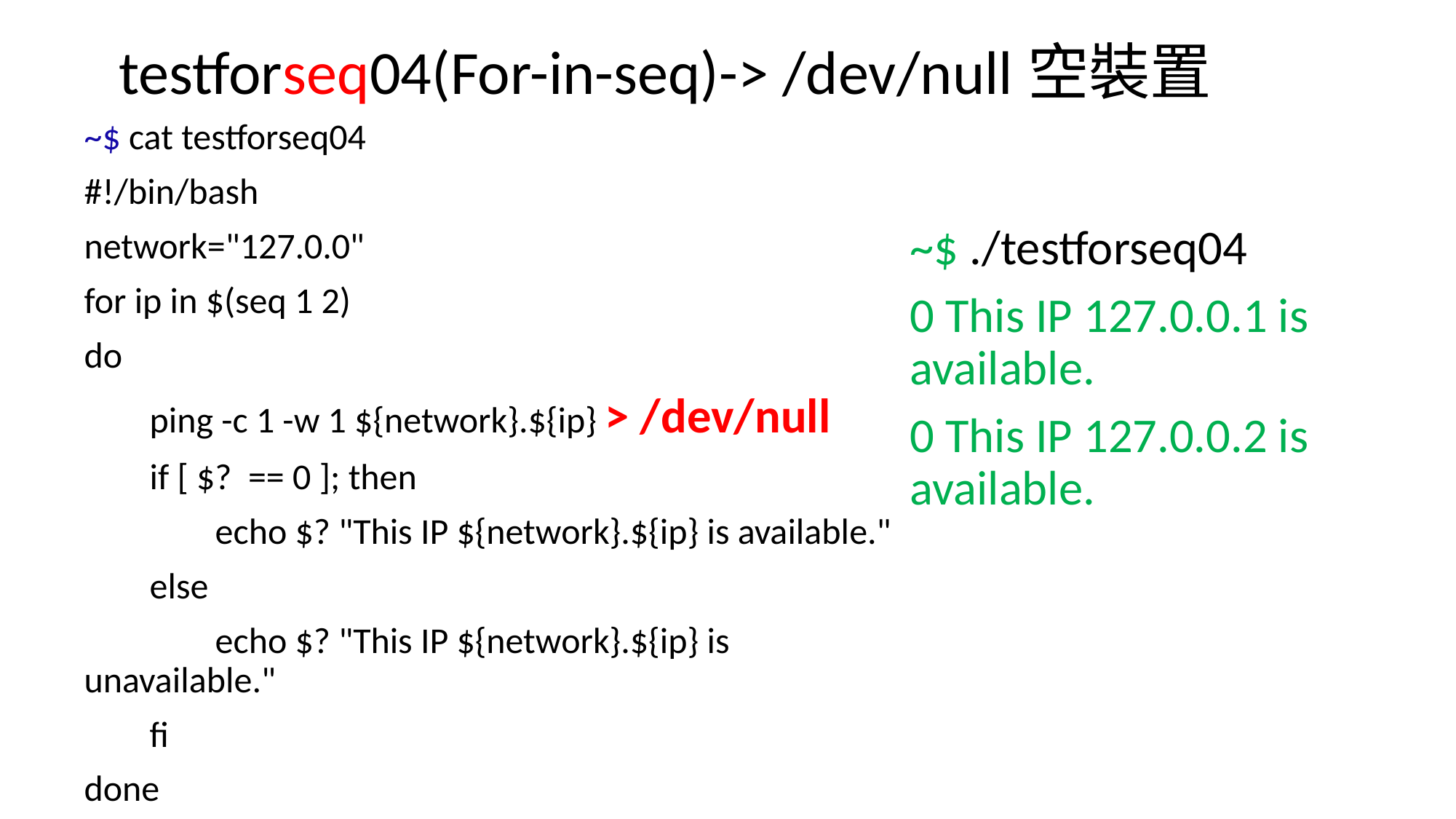

# testforseq04(For-in-seq)-> /dev/null空裝置
~$ cat testforseq04
#!/bin/bash
network="127.0.0"
for ip in $(seq 1 2)
do
        ping -c 1 -w 1 ${network}.${ip} > /dev/null
        if [ $?  == 0 ]; then
                echo $? "This IP ${network}.${ip} is available."
        else
                echo $? "This IP ${network}.${ip} is unavailable."
        fi
done
~$ ./testforseq04
0 This IP 127.0.0.1 is available.
0 This IP 127.0.0.2 is available.